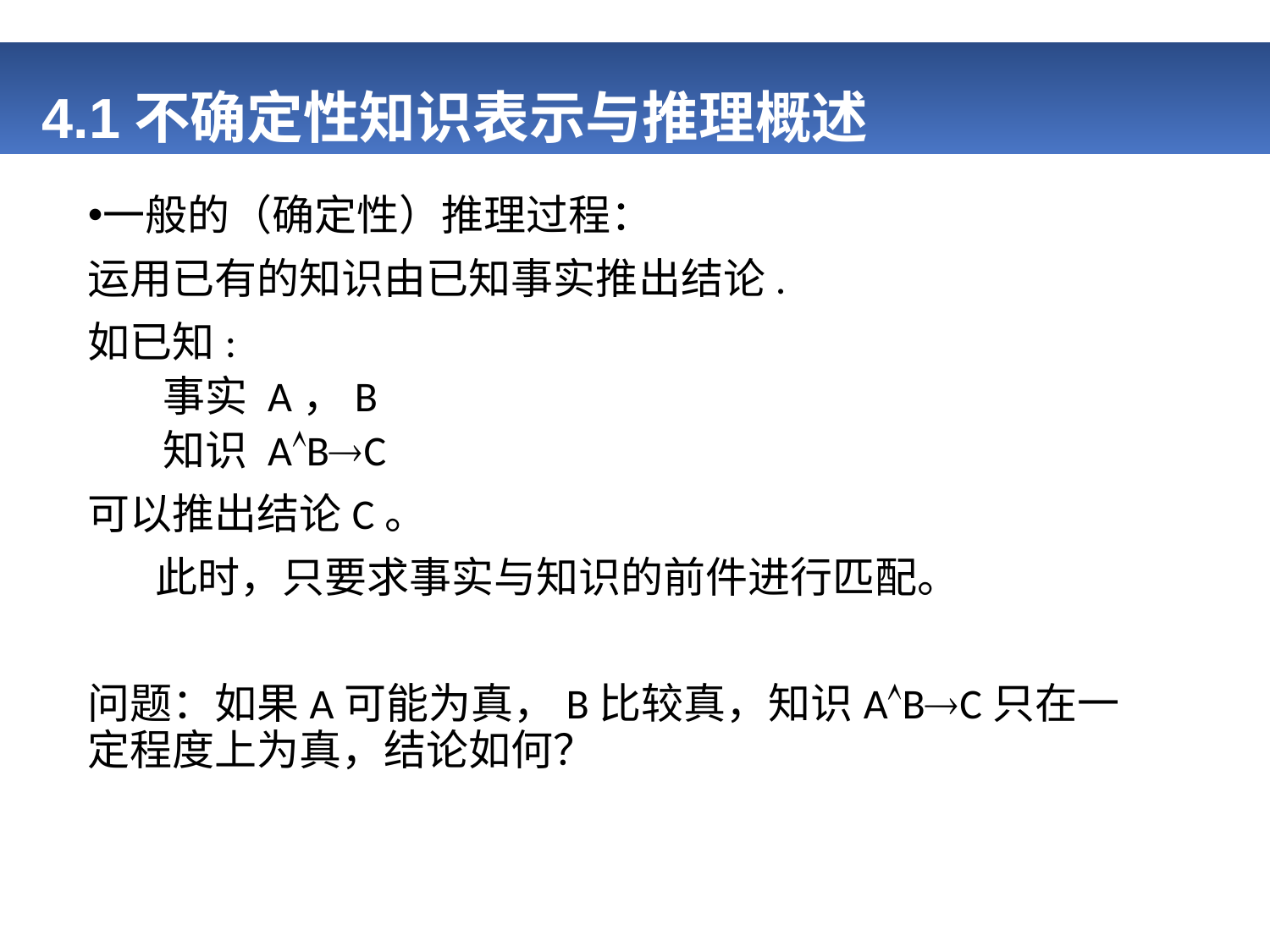

# 4.1不确定性知识表示与推理概述
一般的（确定性）推理过程：
运用已有的知识由已知事实推出结论.
如已知:
事实 A，B
知识 A∧B→C
可以推出结论C。
      此时，只要求事实与知识的前件进行匹配。

问题：如果A可能为真，B比较真，知识A∧B→C只在一定程度上为真，结论如何？